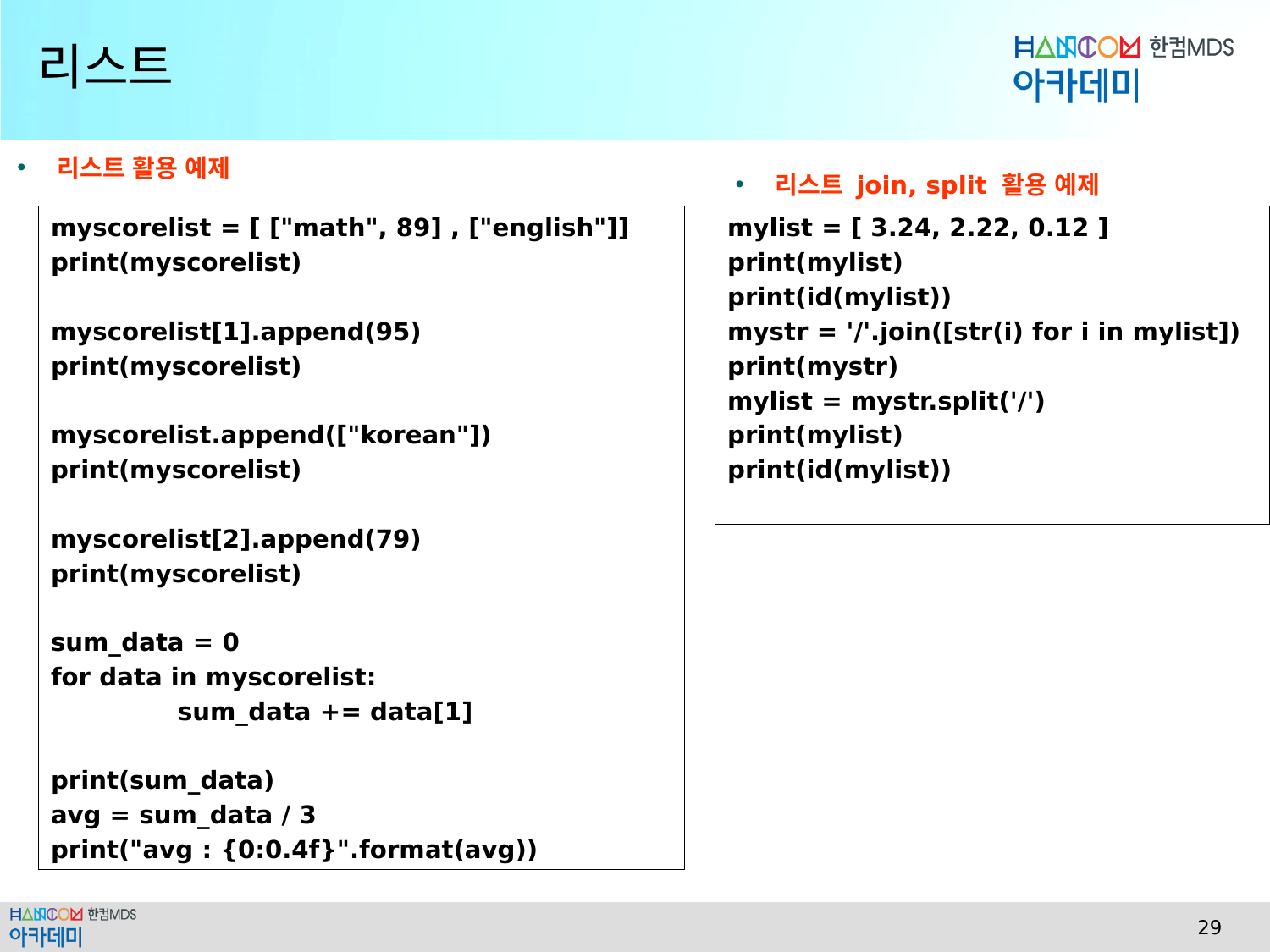

# 리스트
리스트 활용 예제
리스트 join, split 활용 예제
myscorelist = [ ["math", 89] , ["english"]]
print(myscorelist)

myscorelist[1].append(95)
print(myscorelist)

myscorelist.append(["korean"])
print(myscorelist)

myscorelist[2].append(79)
print(myscorelist)

sum_data = 0
for data in myscorelist:
	sum_data += data[1]

print(sum_data)
avg = sum_data / 3
print("avg : {0:0.4f}".format(avg))
mylist = [ 3.24, 2.22, 0.12 ]
print(mylist)
print(id(mylist))
mystr = '/'.join([str(i) for i in mylist])
print(mystr)
mylist = mystr.split('/')
print(mylist)
print(id(mylist))

                               29